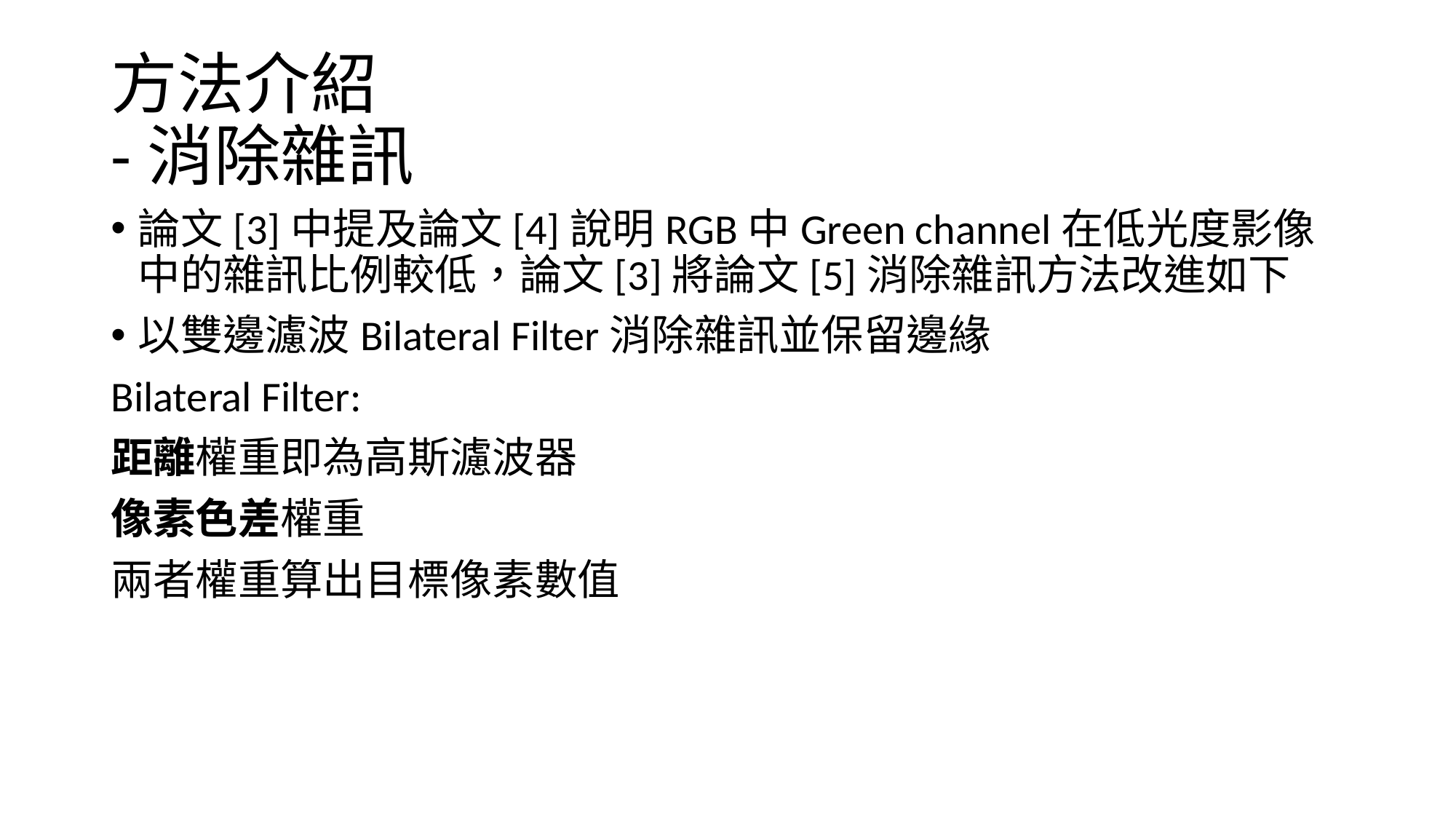

# 方法介紹 -消除雜訊
論文[3]中提及論文[4]說明RGB中Green channel在低光度影像中的雜訊比例較低，論文[3]將論文[5]消除雜訊方法改進如下
以雙邊濾波Bilateral Filter消除雜訊並保留邊緣
Bilateral Filter:
距離權重即為高斯濾波器
像素色差權重
兩者權重算出目標像素數值